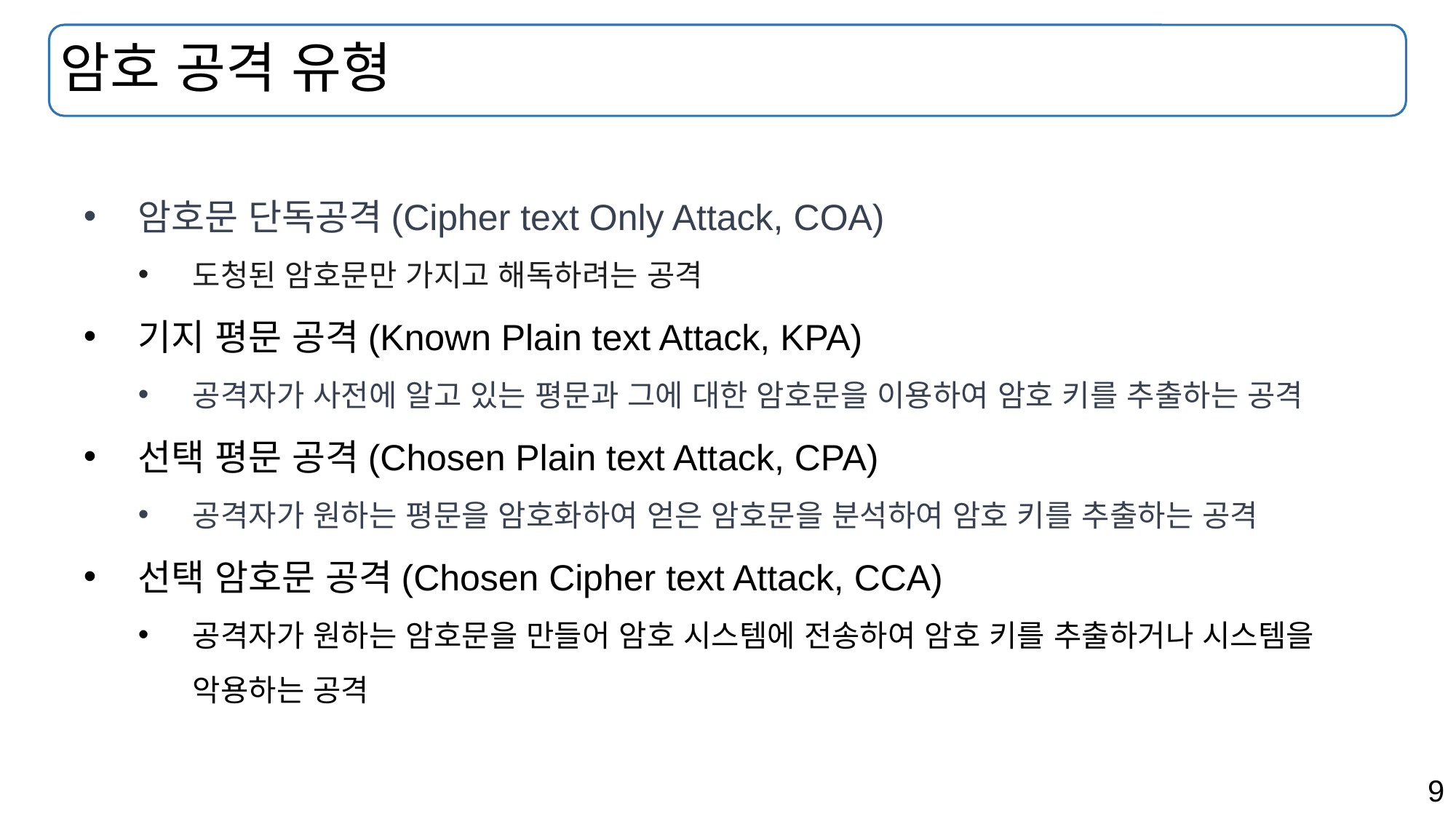

# 암호 공격 유형
암호문 단독공격(Cipher text Only Attack, COA)
도청된 암호문만 가지고 해독하려는 공격
기지 평문 공격(Known Plain text Attack, KPA)
공격자가 사전에 알고 있는 평문과 그에 대한 암호문을 이용하여 암호 키를 추출하는 공격
선택 평문 공격(Chosen Plain text Attack, CPA)
공격자가 원하는 평문을 암호화하여 얻은 암호문을 분석하여 암호 키를 추출하는 공격
선택 암호문 공격(Chosen Cipher text Attack, CCA)
공격자가 원하는 암호문을 만들어 암호 시스템에 전송하여 암호 키를 추출하거나 시스템을 악용하는 공격